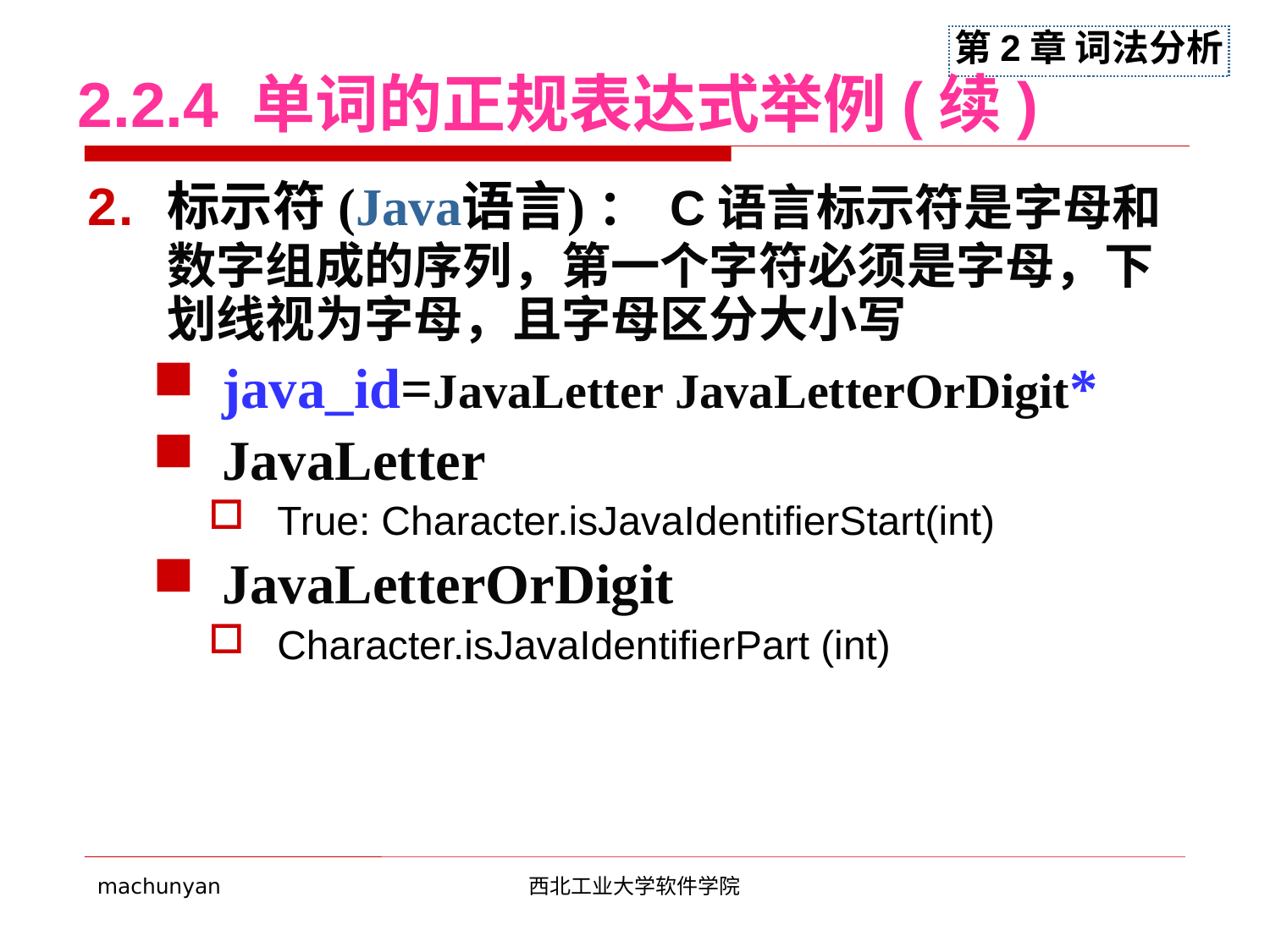

# 2.2.4 单词的正规表达式举例(续)
标示符(Java语言)： C语言标示符是字母和数字组成的序列，第一个字符必须是字母，下划线视为字母，且字母区分大小写
java_id=JavaLetter JavaLetterOrDigit*
JavaLetter
True: Character.isJavaIdentifierStart(int)
JavaLetterOrDigit
Character.isJavaIdentifierPart (int)
machunyan

西北工业大学软件学院
39